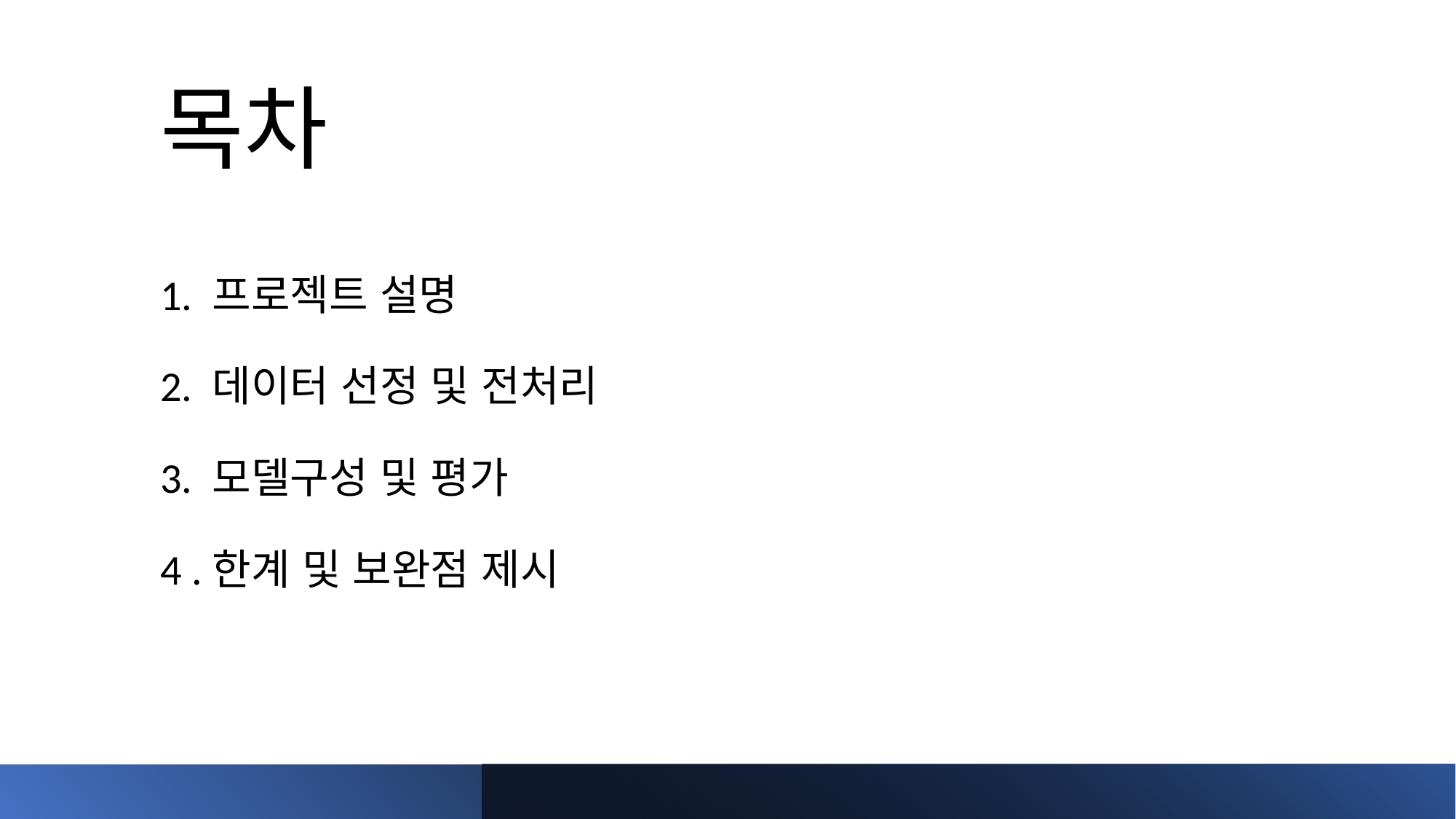

# 목차
1. 프로젝트 설명
2. 데이터 선정 및 전처리
3. 모델구성 및 평가
4 .한계 및 보완점 제시